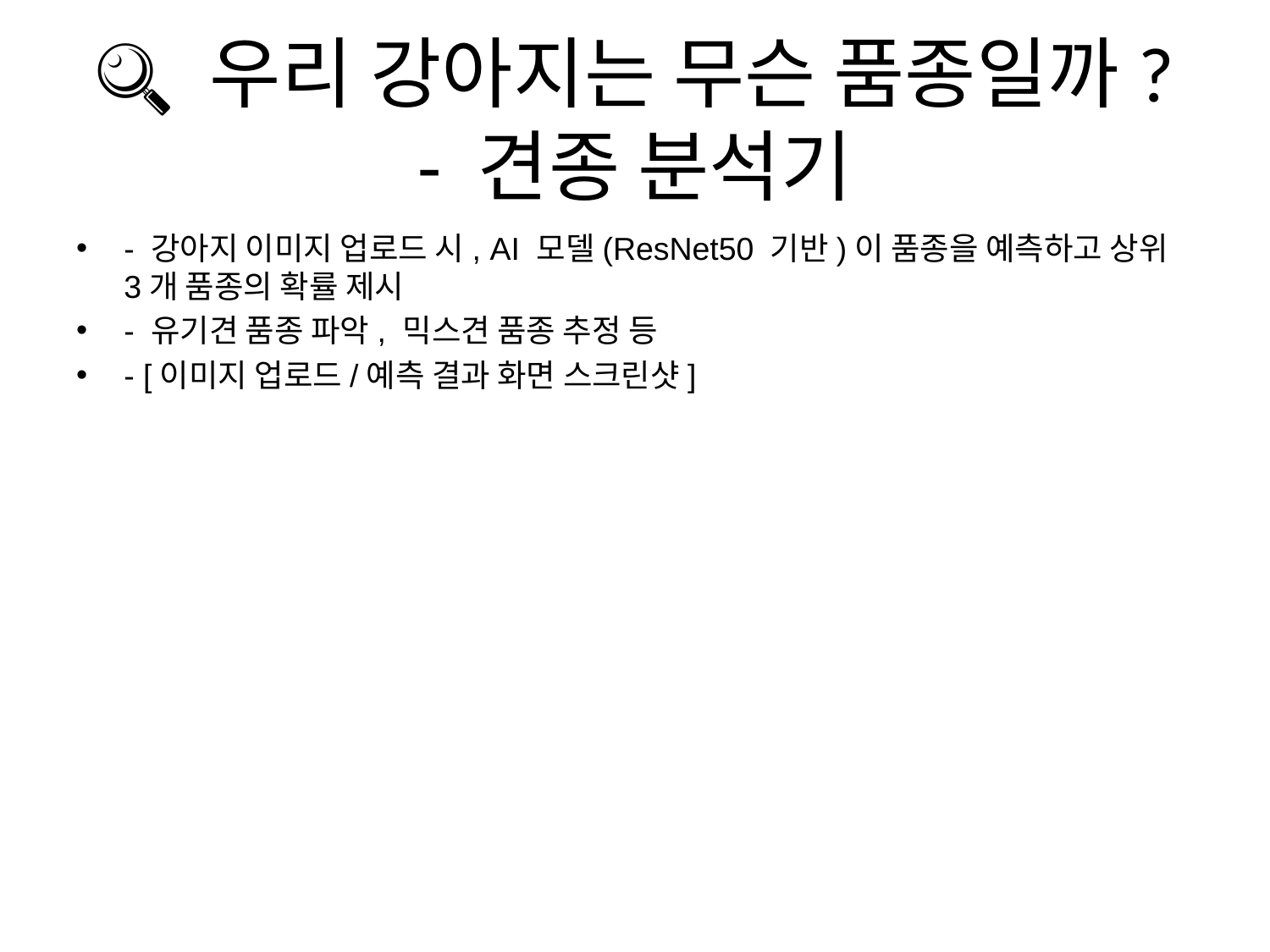

# 🔍 우리 강아지는 무슨 품종일까? - 견종 분석기
- 강아지 이미지 업로드 시, AI 모델(ResNet50 기반)이 품종을 예측하고 상위 3개 품종의 확률 제시
- 유기견 품종 파악, 믹스견 품종 추정 등
- [이미지 업로드/예측 결과 화면 스크린샷]